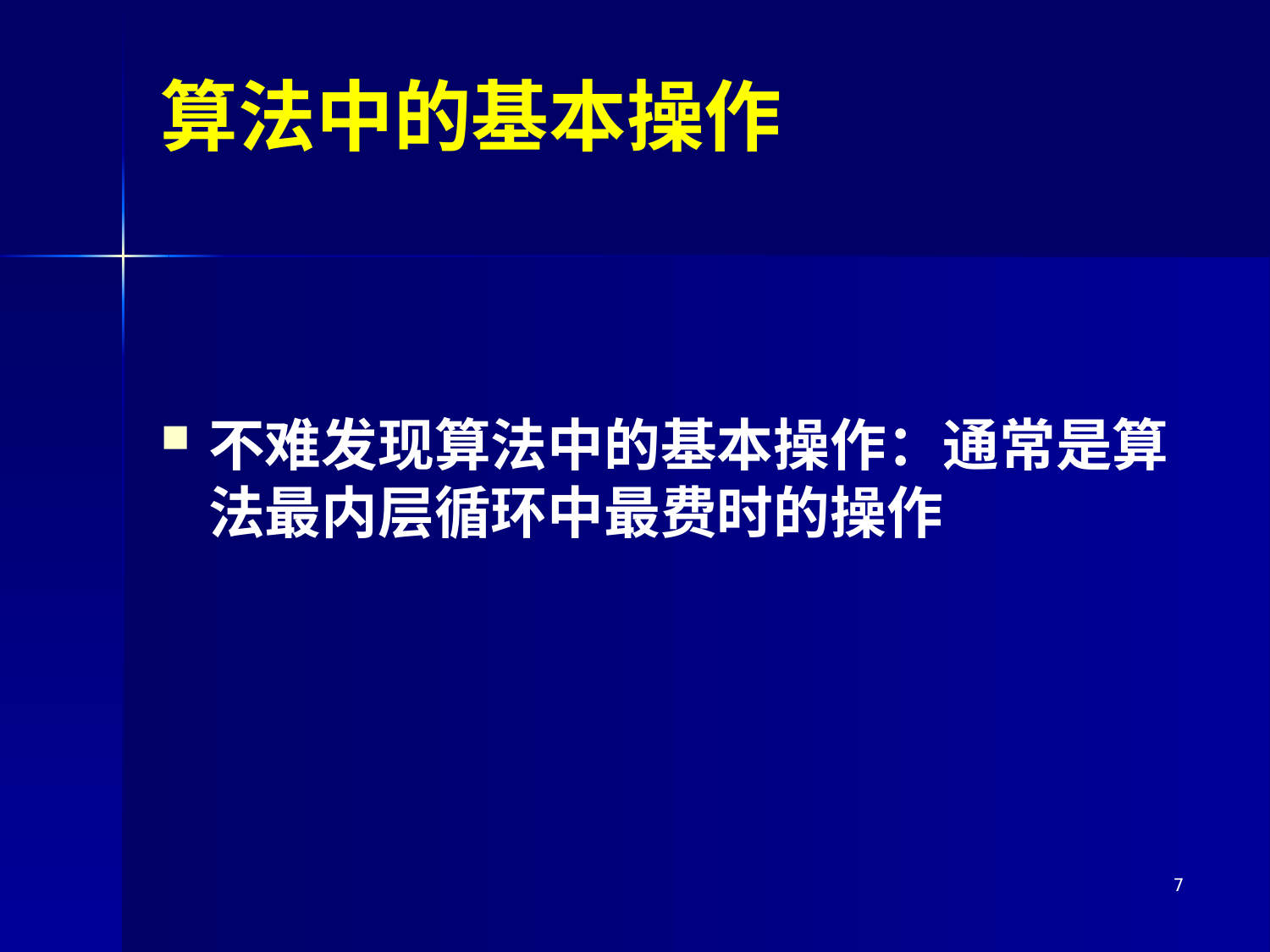

# 算法中的基本操作

不难发现算法中的基本操作：通常是算法最内层循环中最费时的操作

7